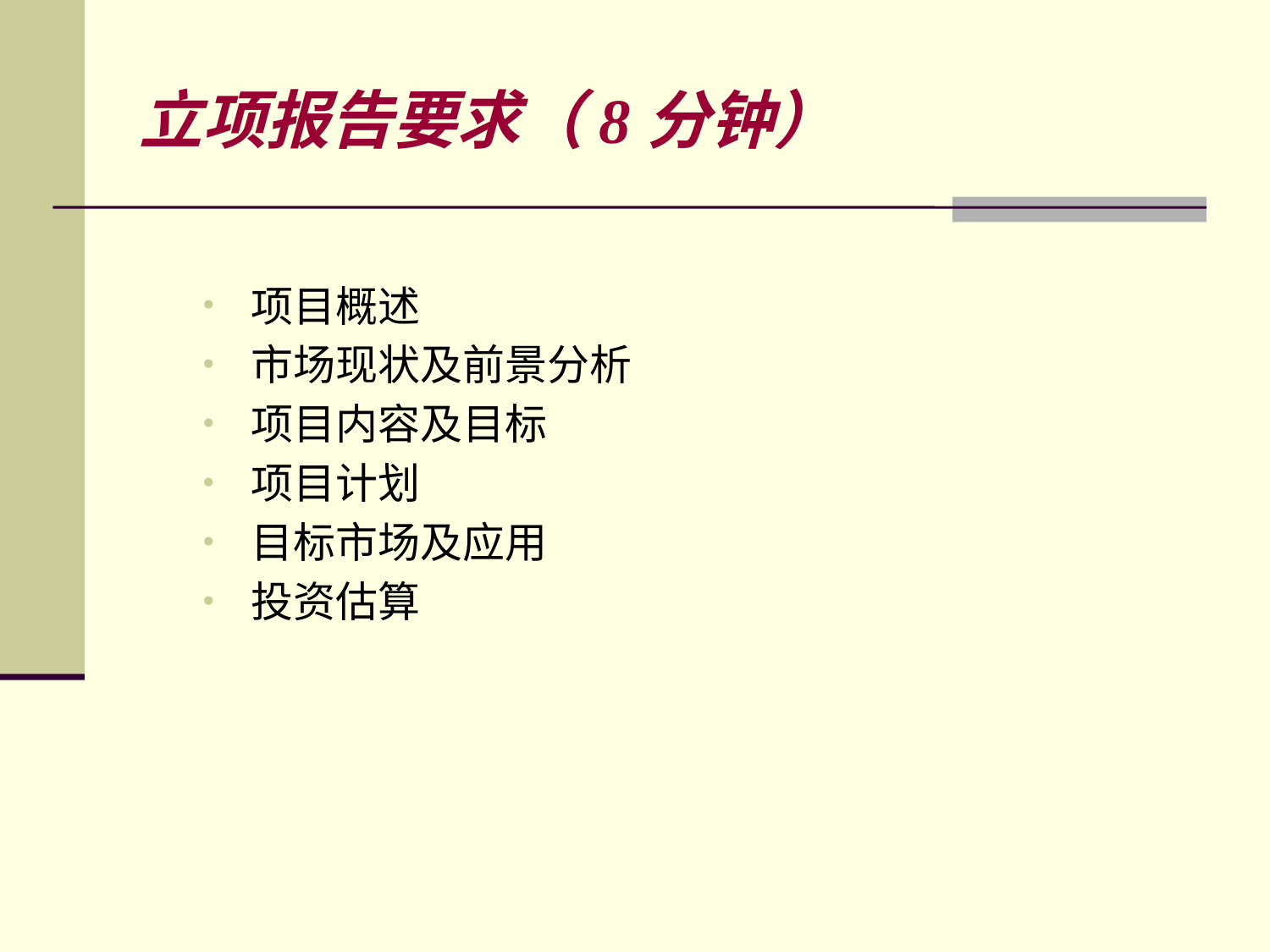

# 立项报告要求（8分钟）

项目概述
市场现状及前景分析
项目内容及目标
项目计划
目标市场及应用
投资估算